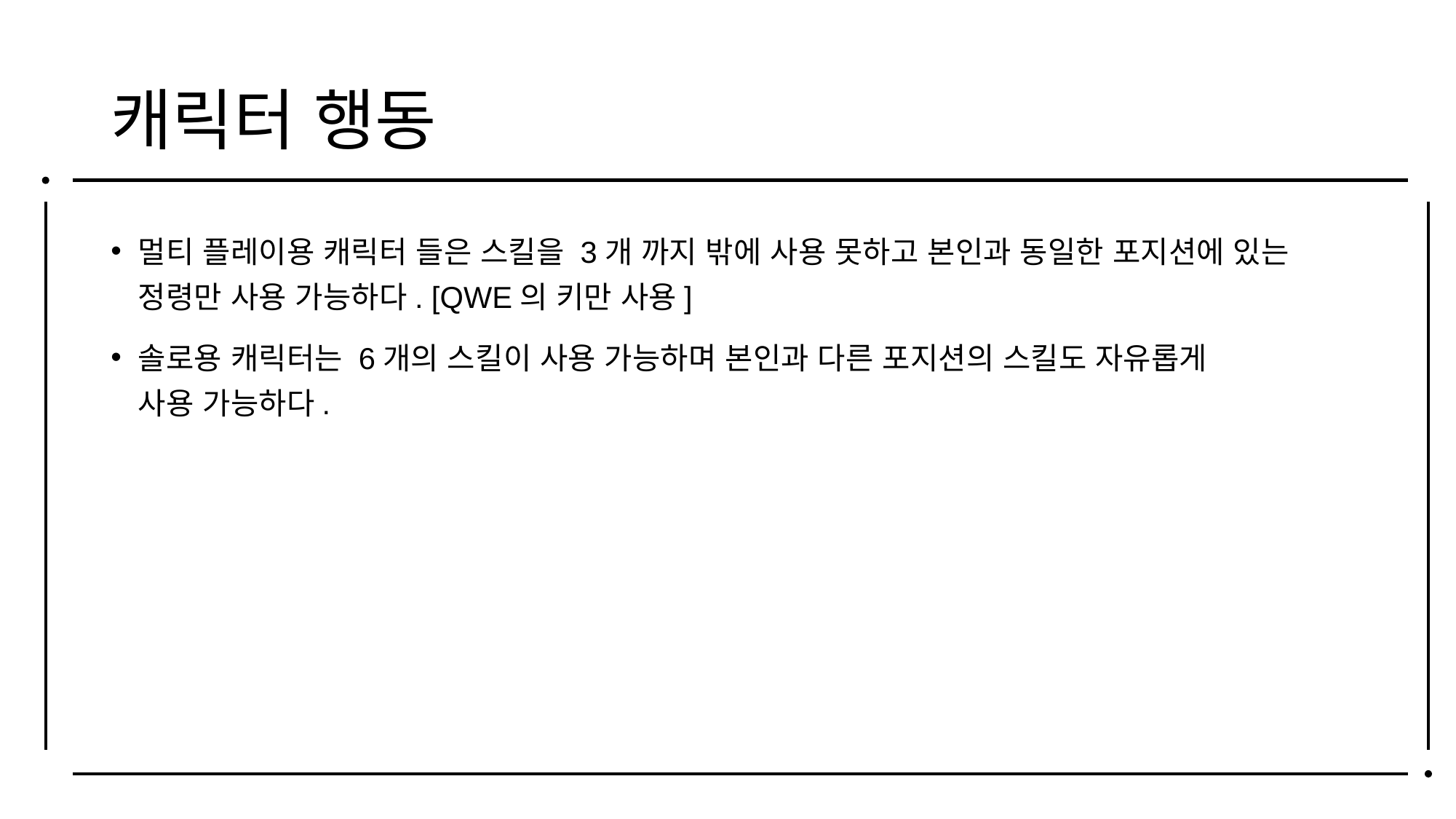

# 캐릭터 행동

멀티 플레이용 캐릭터 들은 스킬을 3개 까지 밖에 사용 못하고 본인과 동일한 포지션에 있는 정령만 사용 가능하다. [QWE의 키만 사용]
솔로용 캐릭터는 6개의 스킬이 사용 가능하며 본인과 다른 포지션의 스킬도 자유롭게
사용 가능하다.